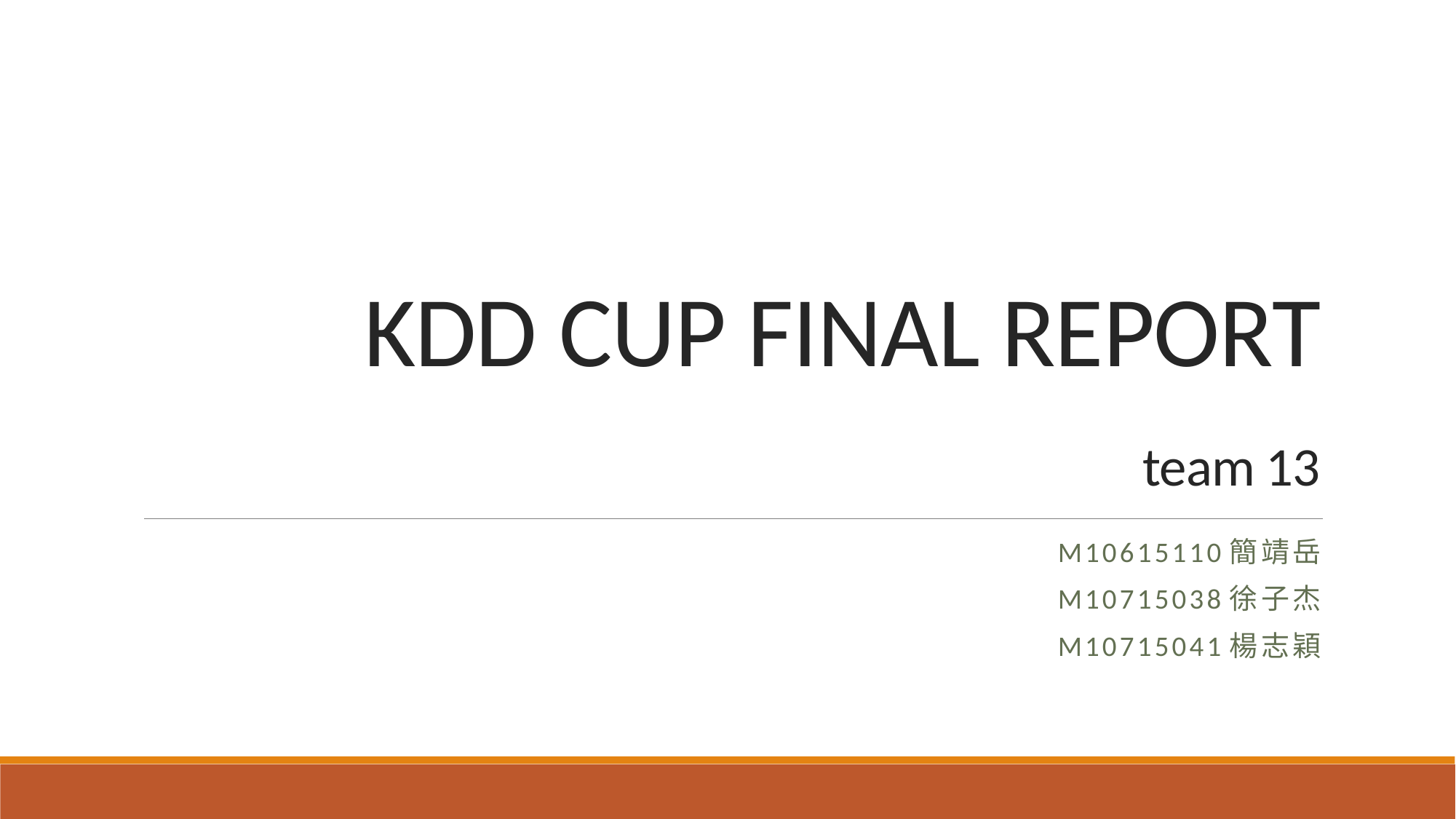

# KDD CUP FINAL REPORT team 13
M10615110簡靖岳
M10715038徐子杰
M10715041楊志穎